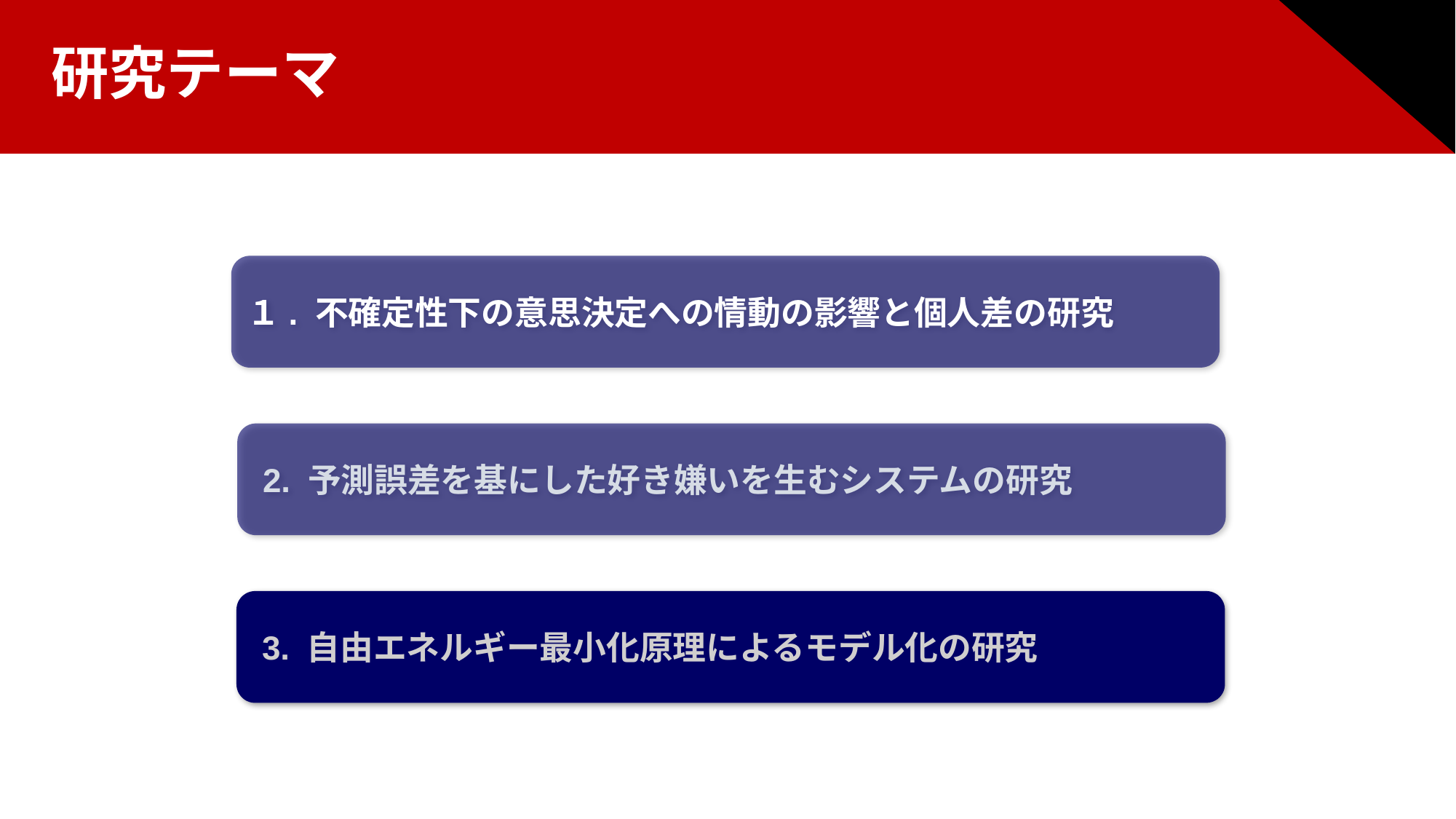

研究テーマ
１. 不確定性下の意思決定への情動の影響と個人差の研究
 2. 予測誤差を基にした好き嫌いを生むシステムの研究
 3. 自由エネルギー最小化原理によるモデル化の研究